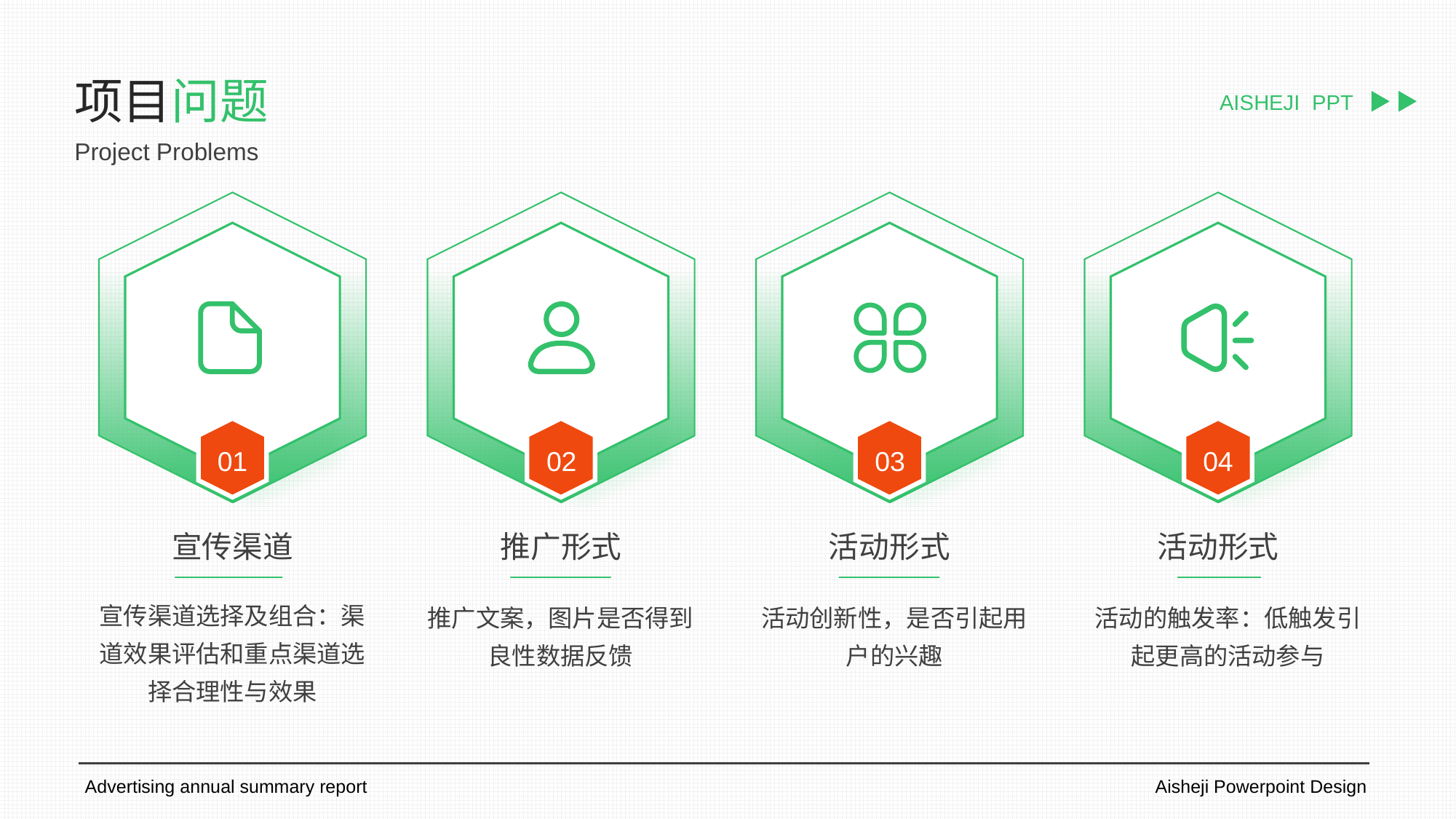

项目问题
AISHEJI  PPT

Project Problems

01
02
03
04
宣传渠道
推广形式
活动形式
活动形式
宣传渠道选择及组合：渠道效果评估和重点渠道选择合理性与效果
推广文案，图片是否得到良性数据反馈
活动创新性，是否引起用户的兴趣
活动的触发率：低触发引起更高的活动参与
Advertising annual summary report
Aisheji Powerpoint Design